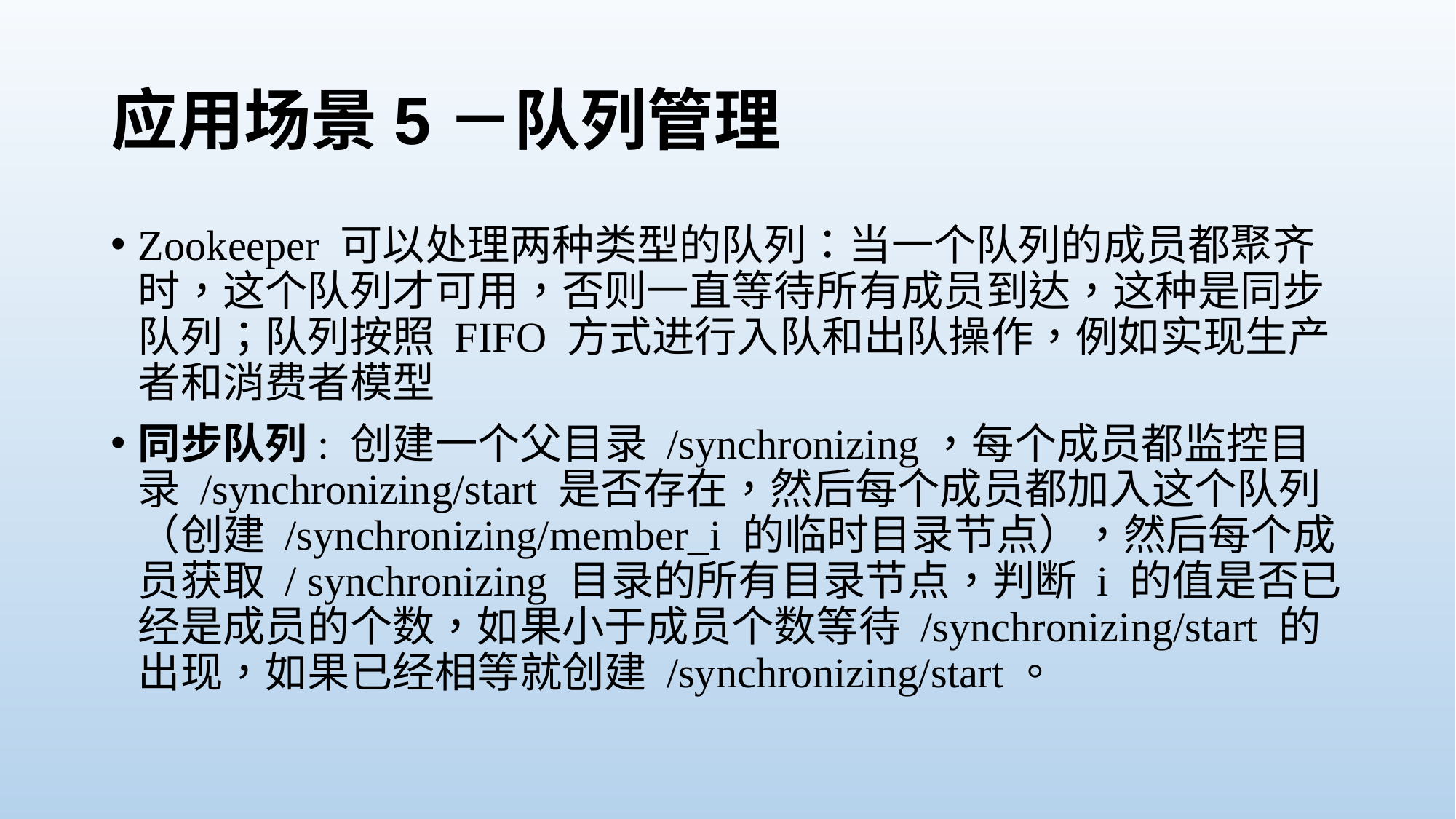

# 应用场景5－队列管理
Zookeeper 可以处理两种类型的队列：当一个队列的成员都聚齐时，这个队列才可用，否则一直等待所有成员到达，这种是同步队列；队列按照 FIFO 方式进行入队和出队操作，例如实现生产者和消费者模型
同步队列: 创建一个父目录 /synchronizing，每个成员都监控目录 /synchronizing/start 是否存在，然后每个成员都加入这个队列（创建 /synchronizing/member_i 的临时目录节点），然后每个成员获取 / synchronizing 目录的所有目录节点，判断 i 的值是否已经是成员的个数，如果小于成员个数等待 /synchronizing/start 的出现，如果已经相等就创建 /synchronizing/start。